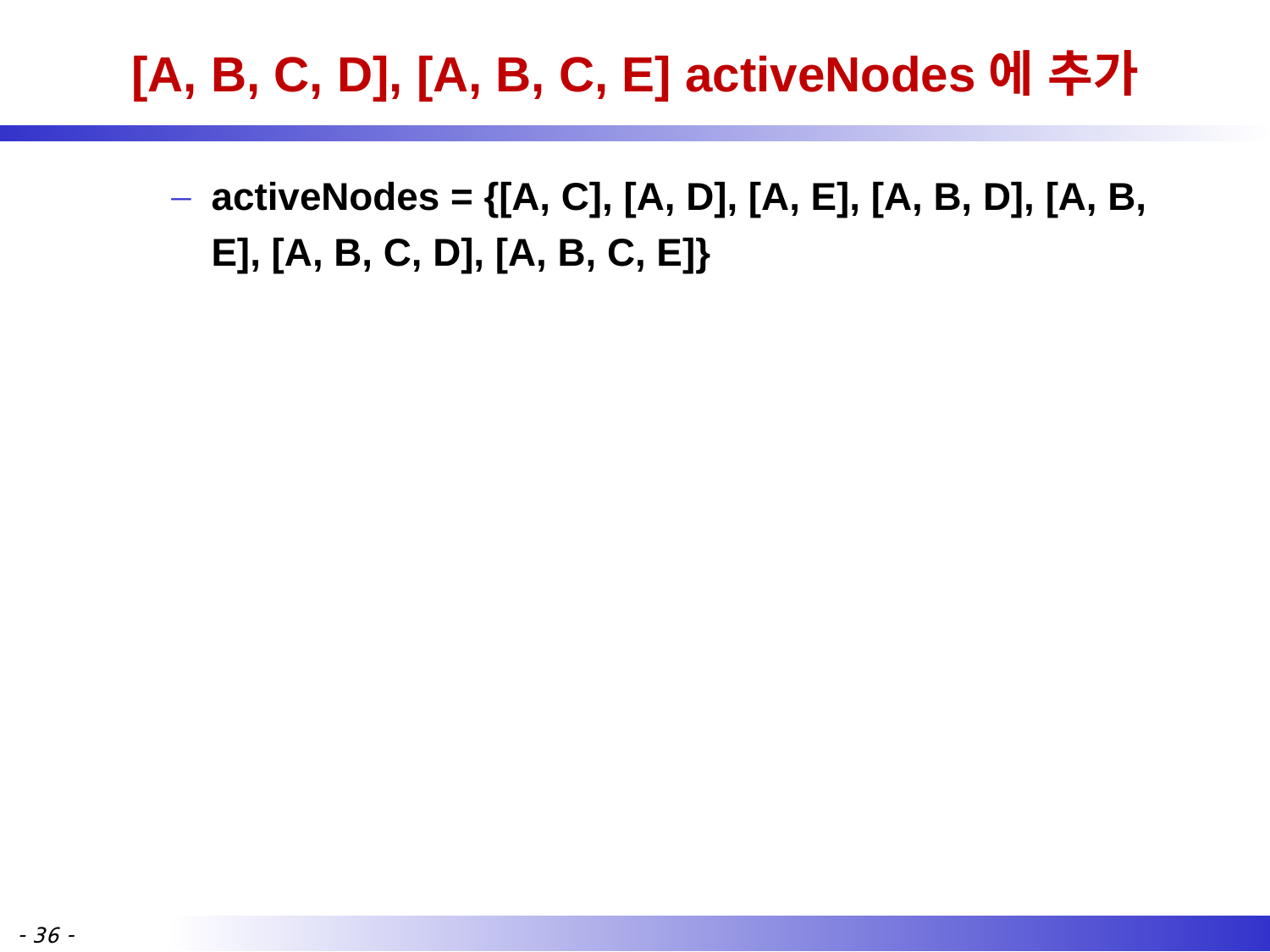

# [A, B, C, D], [A, B, C, E] activeNodes에 추가
activeNodes = {[A, C], [A, D], [A, E], [A, B, D], [A, B, E], [A, B, C, D], [A, B, C, E]}
- 36 -